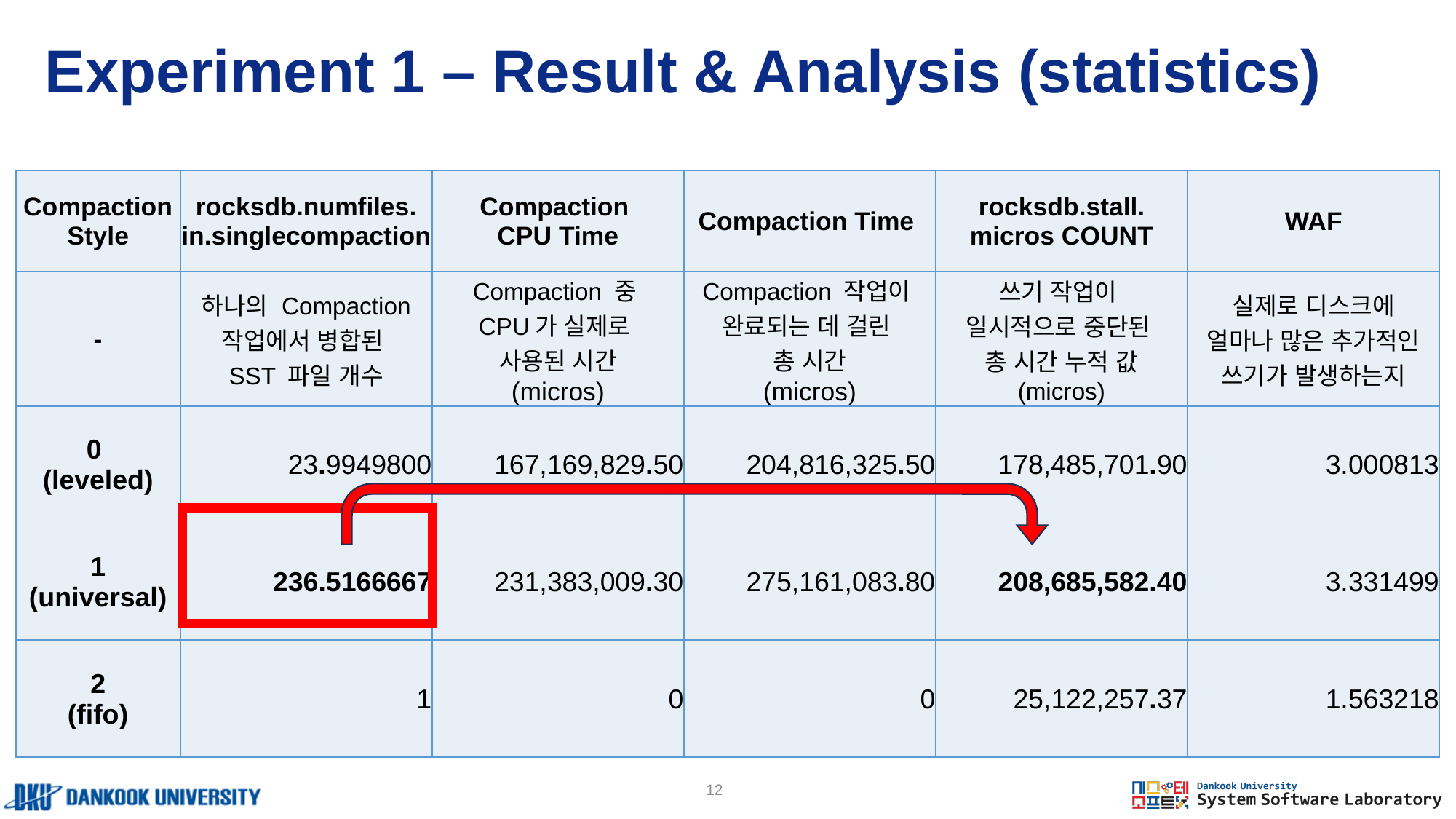

Experiment 1 – Result & Analysis (statistics)
| Compaction Style | rocksdb.numfiles. in.singlecompaction | Compaction CPU Time | Compaction Time | rocksdb.stall. micros COUNT | WAF |
| --- | --- | --- | --- | --- | --- |
| - | 하나의 Compaction 작업에서 병합된 SST 파일 개수 | Compaction 중 CPU가 실제로 사용된 시간 (micros) | Compaction 작업이 완료되는 데 걸린 총 시간 (micros) | 쓰기 작업이 일시적으로 중단된 총 시간 누적 값 (micros) | 실제로 디스크에 얼마나 많은 추가적인 쓰기가 발생하는지 |
| 0 (leveled) | 23.9949800 | 167,169,829.50 | 204,816,325.50 | 178,485,701.90 | 3.000813 |
| 1 (universal) | 236.5166667 | 231,383,009.30 | 275,161,083.80 | 208,685,582.40 | 3.331499 |
| 2 (fifo) | 1 | 0 | 0 | 25,122,257.37 | 1.563218 |

12